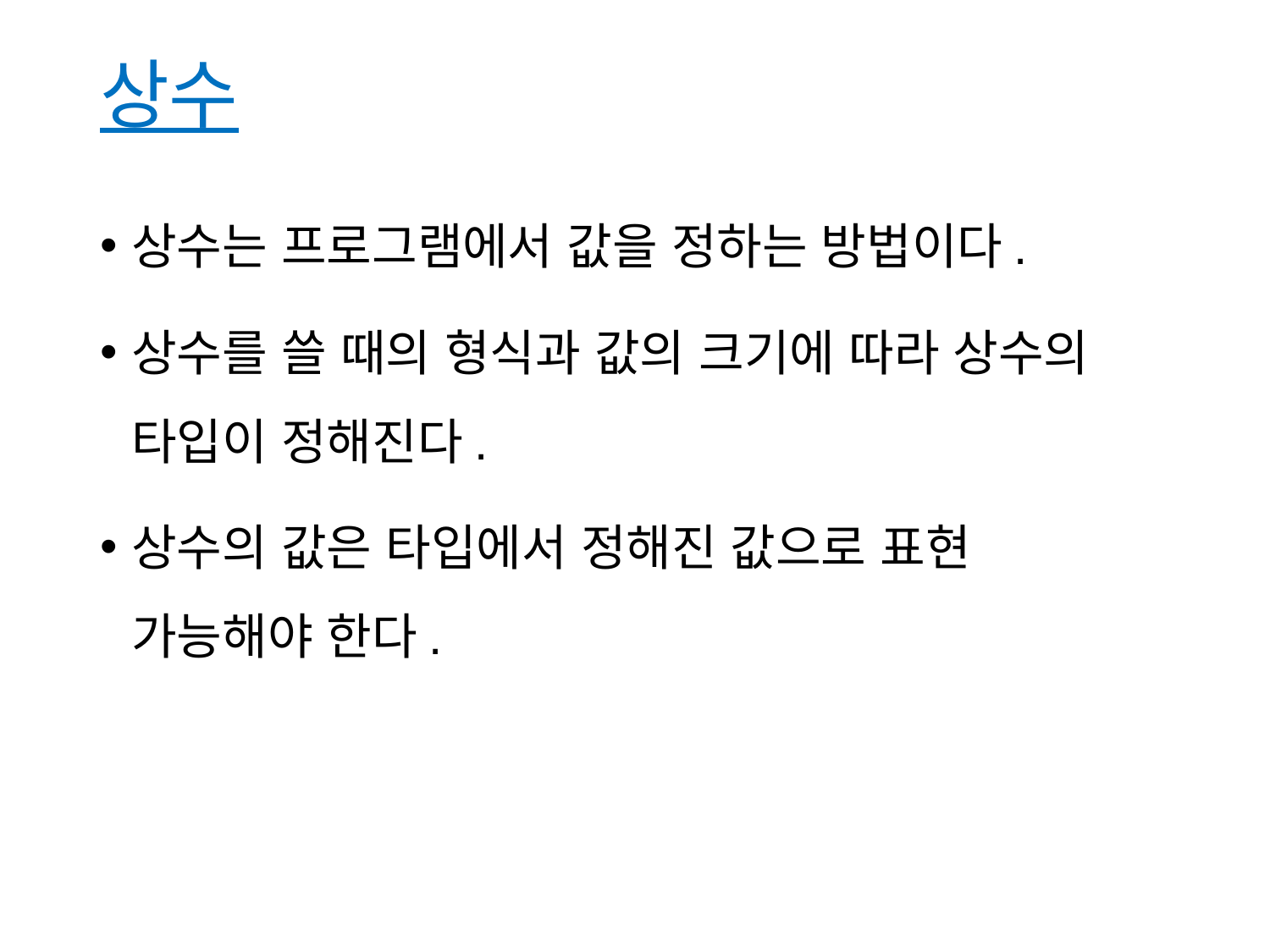

# 상수
상수는 프로그램에서 값을 정하는 방법이다.
상수를 쓸 때의 형식과 값의 크기에 따라 상수의 타입이 정해진다.
상수의 값은 타입에서 정해진 값으로 표현 가능해야 한다.